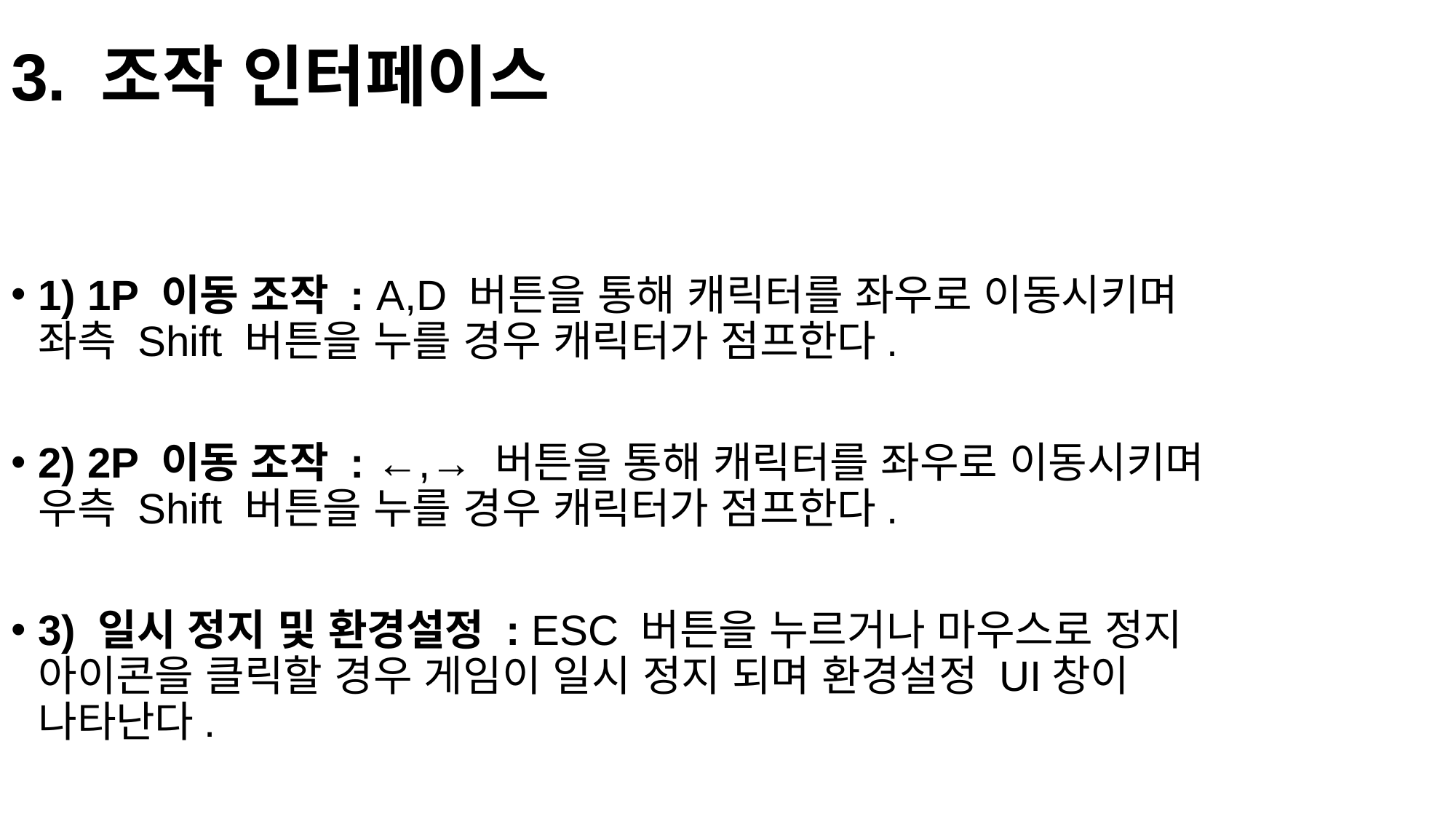

# 3. 조작 인터페이스

1) 1P 이동 조작 : A,D 버튼을 통해 캐릭터를 좌우로 이동시키며 좌측 Shift 버튼을 누를 경우 캐릭터가 점프한다.

2) 2P 이동 조작 : ←,→ 버튼을 통해 캐릭터를 좌우로 이동시키며 우측 Shift 버튼을 누를 경우 캐릭터가 점프한다.

3) 일시 정지 및 환경설정 : ESC 버튼을 누르거나 마우스로 정지 아이콘을 클릭할 경우 게임이 일시 정지 되며 환경설정 UI창이 나타난다.